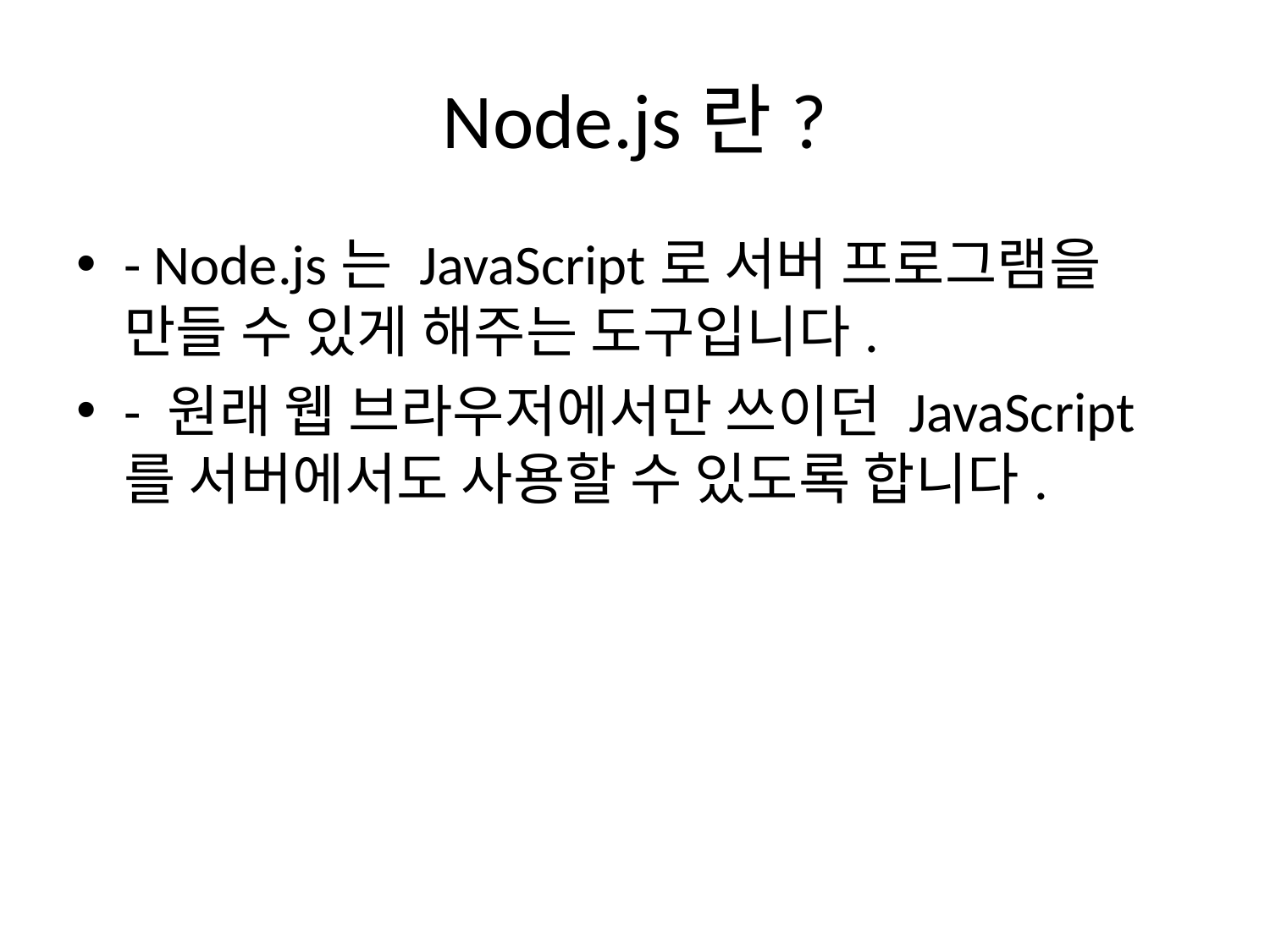

# Node.js란?
- Node.js는 JavaScript로 서버 프로그램을 만들 수 있게 해주는 도구입니다.
- 원래 웹 브라우저에서만 쓰이던 JavaScript를 서버에서도 사용할 수 있도록 합니다.